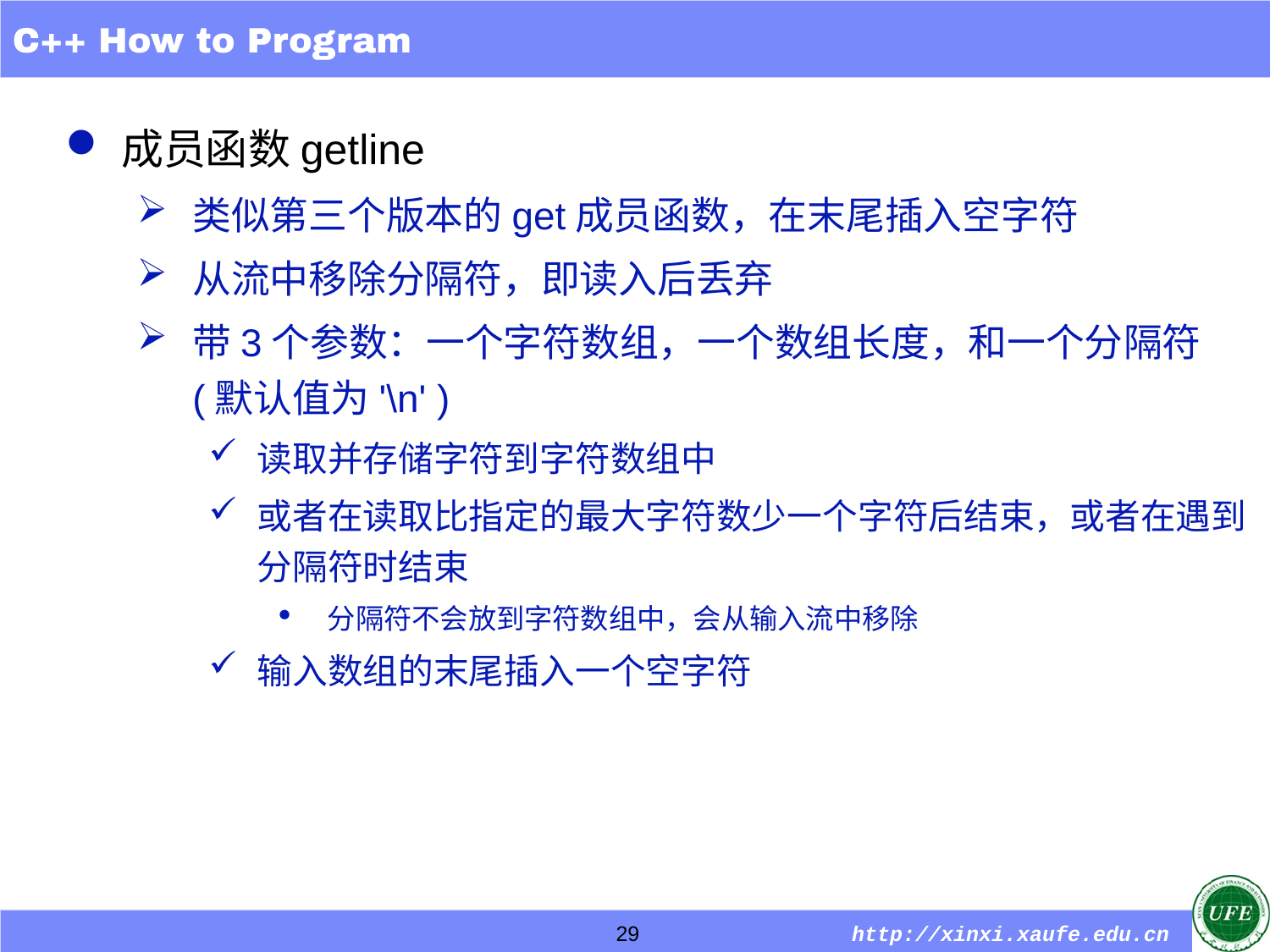

成员函数getline
类似第三个版本的get成员函数，在末尾插入空字符
从流中移除分隔符，即读入后丢弃
带3个参数：一个字符数组，一个数组长度，和一个分隔符 (默认值为'\n' )
读取并存储字符到字符数组中
或者在读取比指定的最大字符数少一个字符后结束，或者在遇到分隔符时结束
分隔符不会放到字符数组中，会从输入流中移除
输入数组的末尾插入一个空字符

29